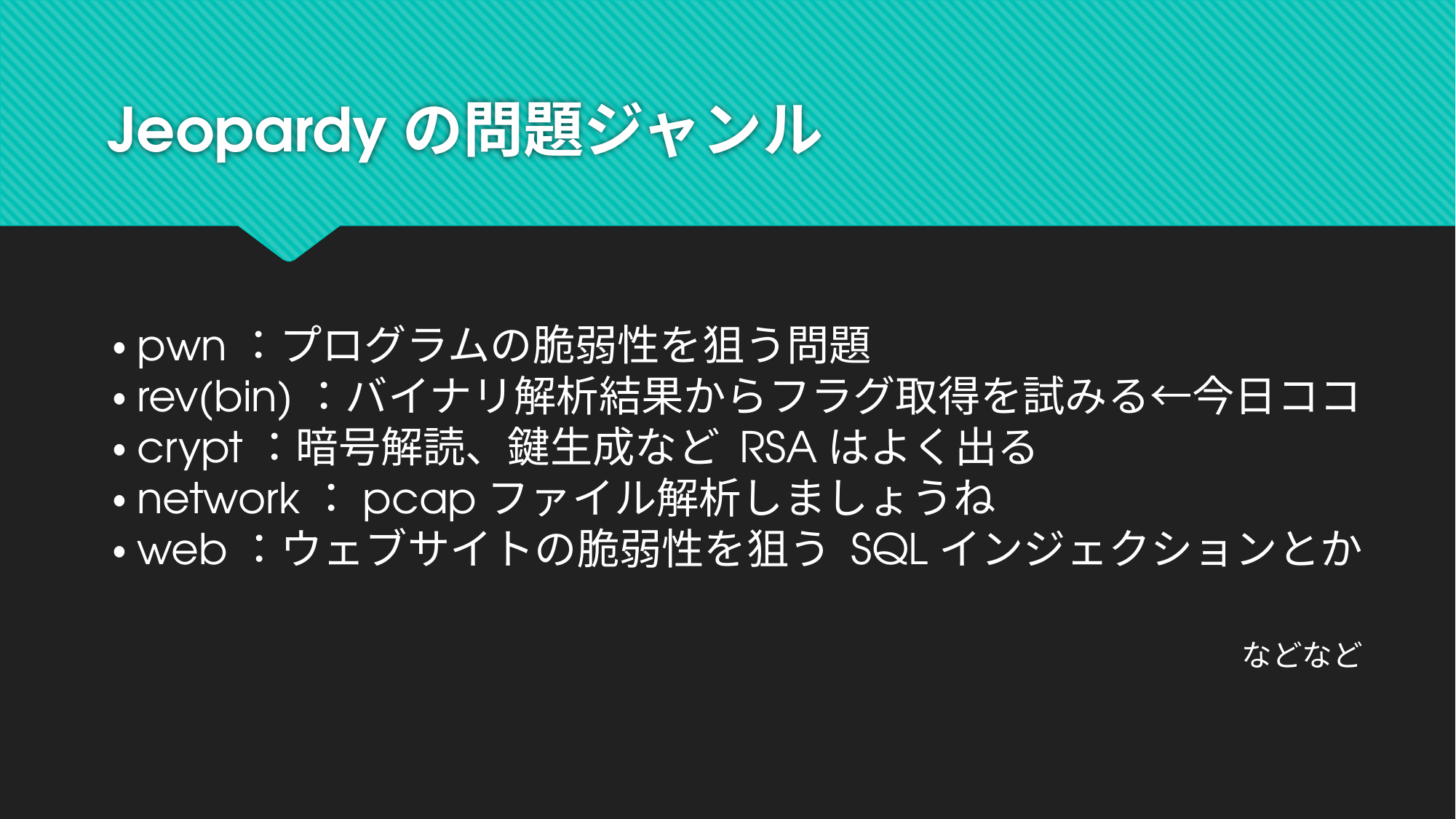

# Jeopardyの問題ジャンル
・pwn：プログラムの脆弱性を狙う問題
・rev(bin)：バイナリ解析結果からフラグ取得を試みる←今日ココ
・crypt：暗号解読、鍵生成など RSAはよく出る
・network：pcapファイル解析しましょうね
・web：ウェブサイトの脆弱性を狙う SQLインジェクションとか

　などなど